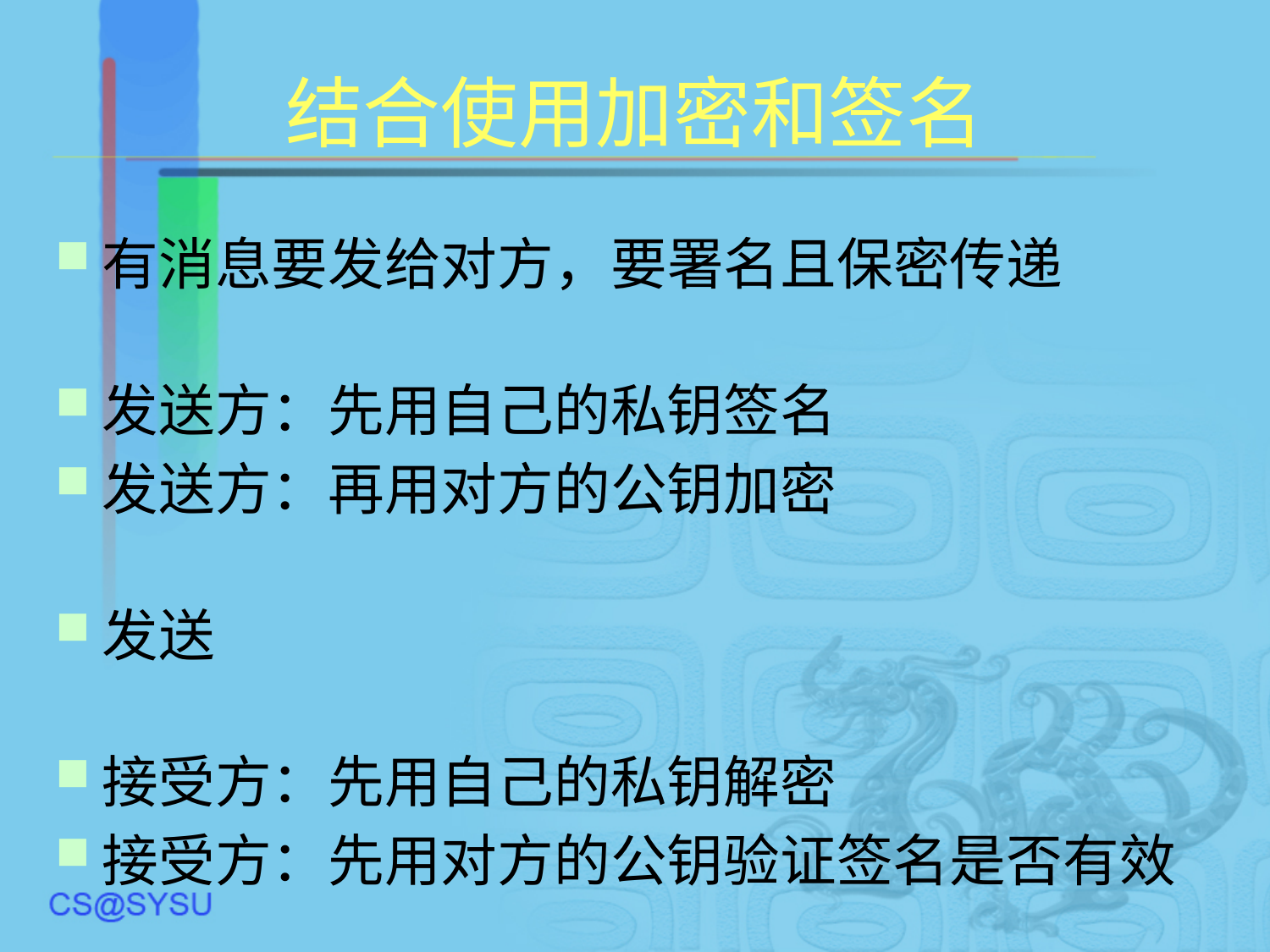

# 结合使用加密和签名
有消息要发给对方，要署名且保密传递

发送方：先用自己的私钥签名
发送方：再用对方的公钥加密

发送

接受方：先用自己的私钥解密
接受方：先用对方的公钥验证签名是否有效